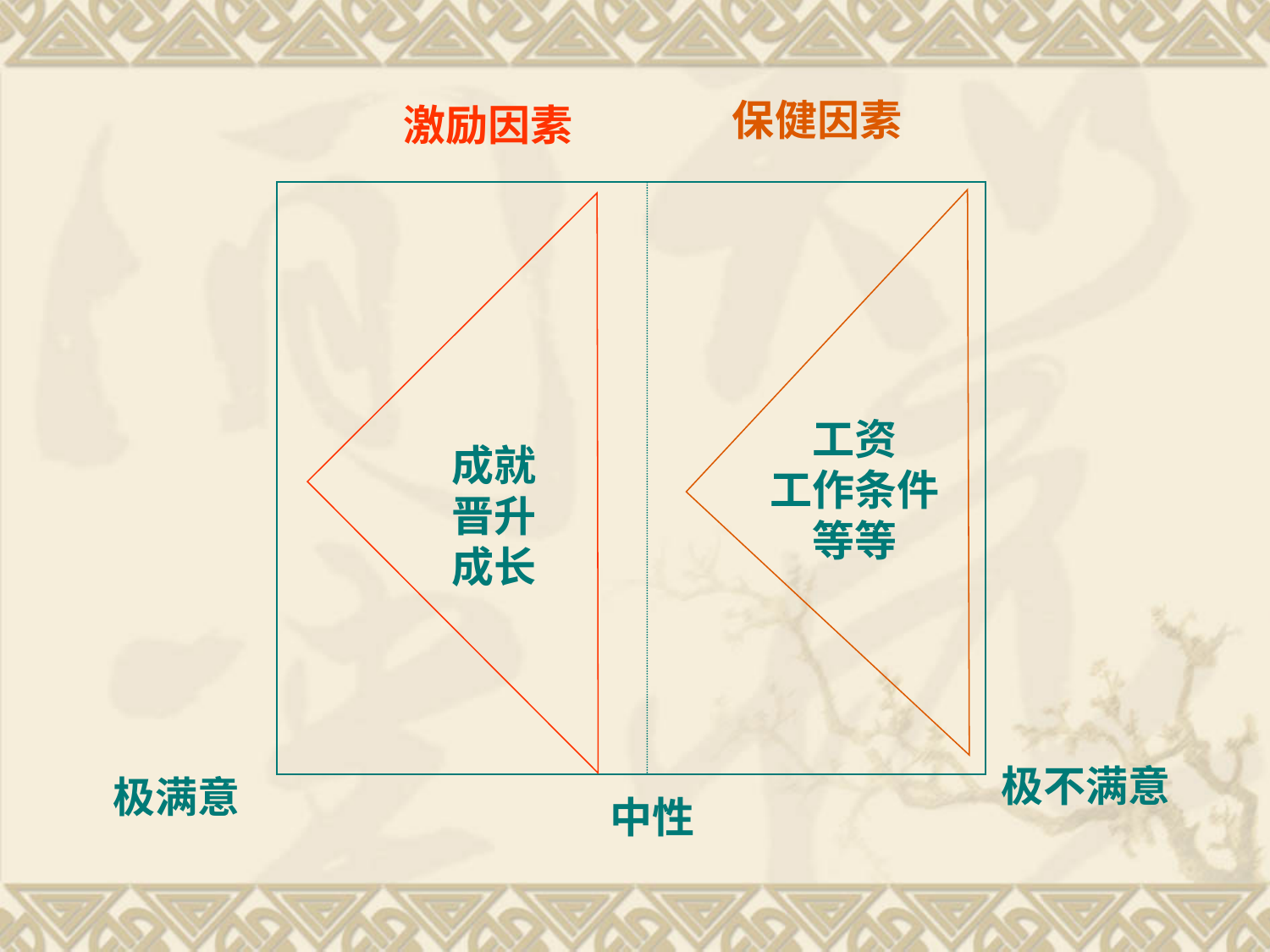

保健因素
激励因素

工资
工作条件
等等
成就
晋升
成长
极不满意
极满意
中性